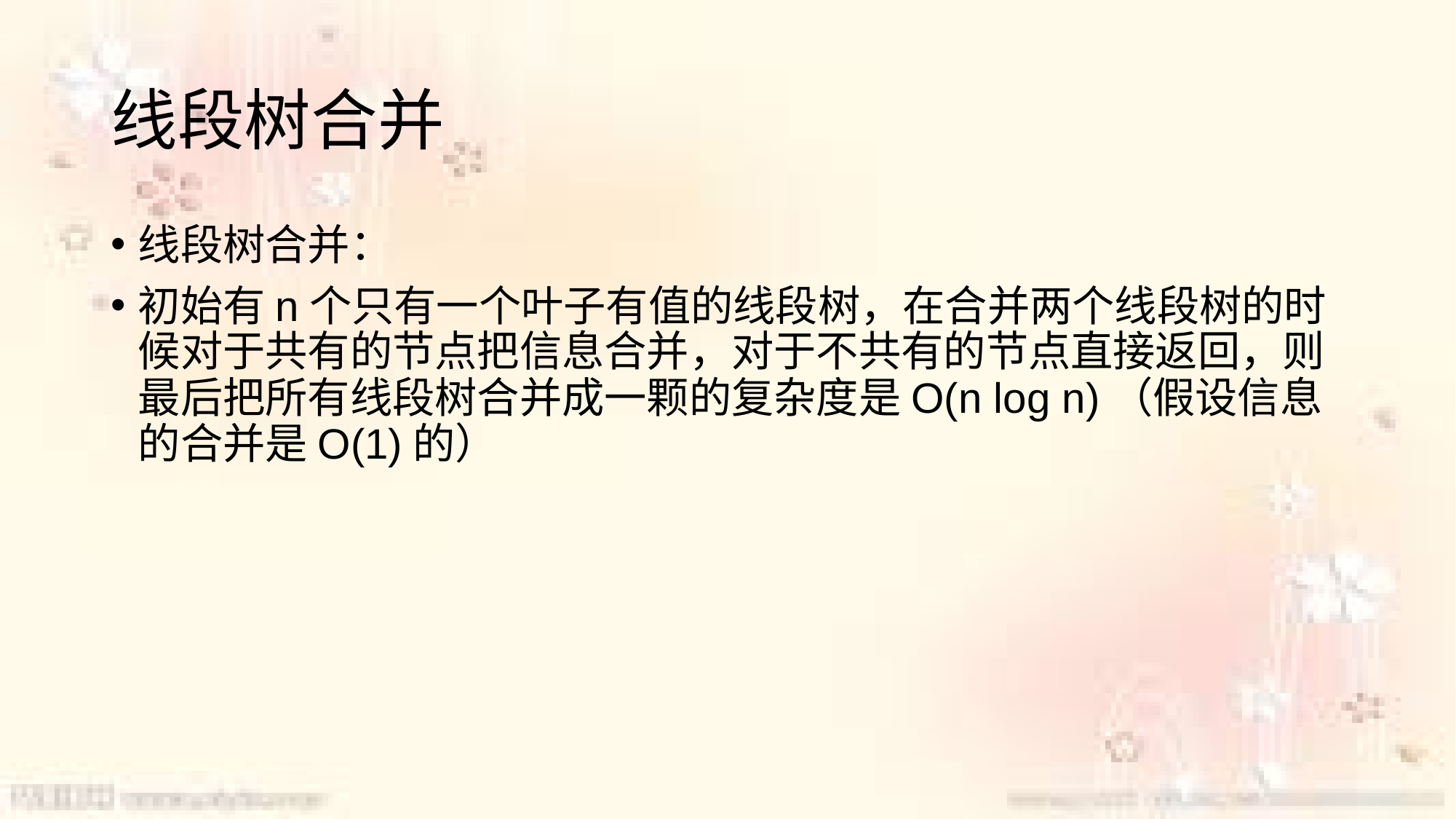

# 线段树合并
线段树合并：
初始有n个只有一个叶子有值的线段树，在合并两个线段树的时候对于共有的节点把信息合并，对于不共有的节点直接返回，则最后把所有线段树合并成一颗的复杂度是O(n log n)（假设信息的合并是O(1)的）